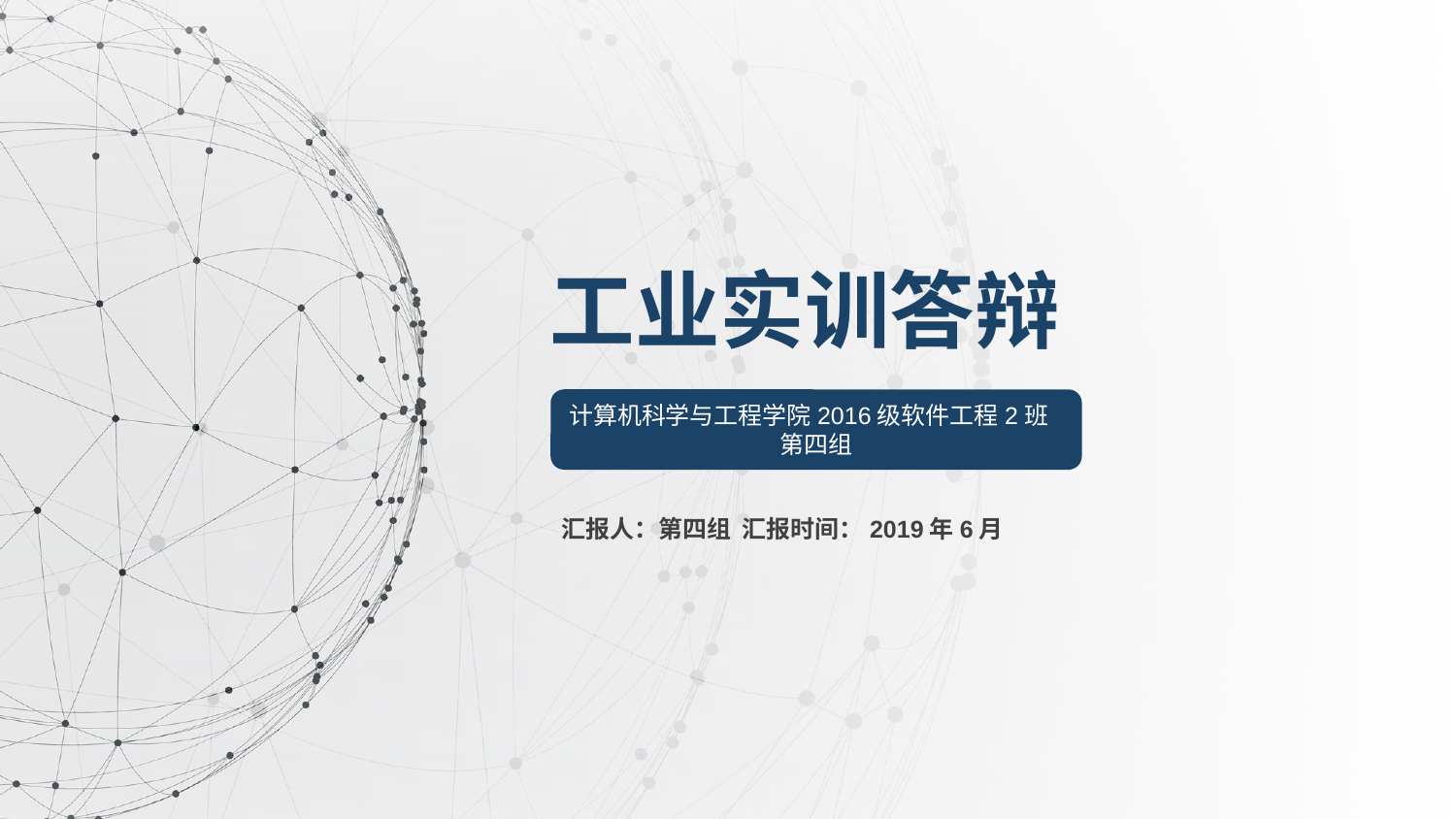

工业实训答辩
计算机科学与工程学院2016级软件工程2班
第四组
汇报人：第四组  汇报时间：2019年6月